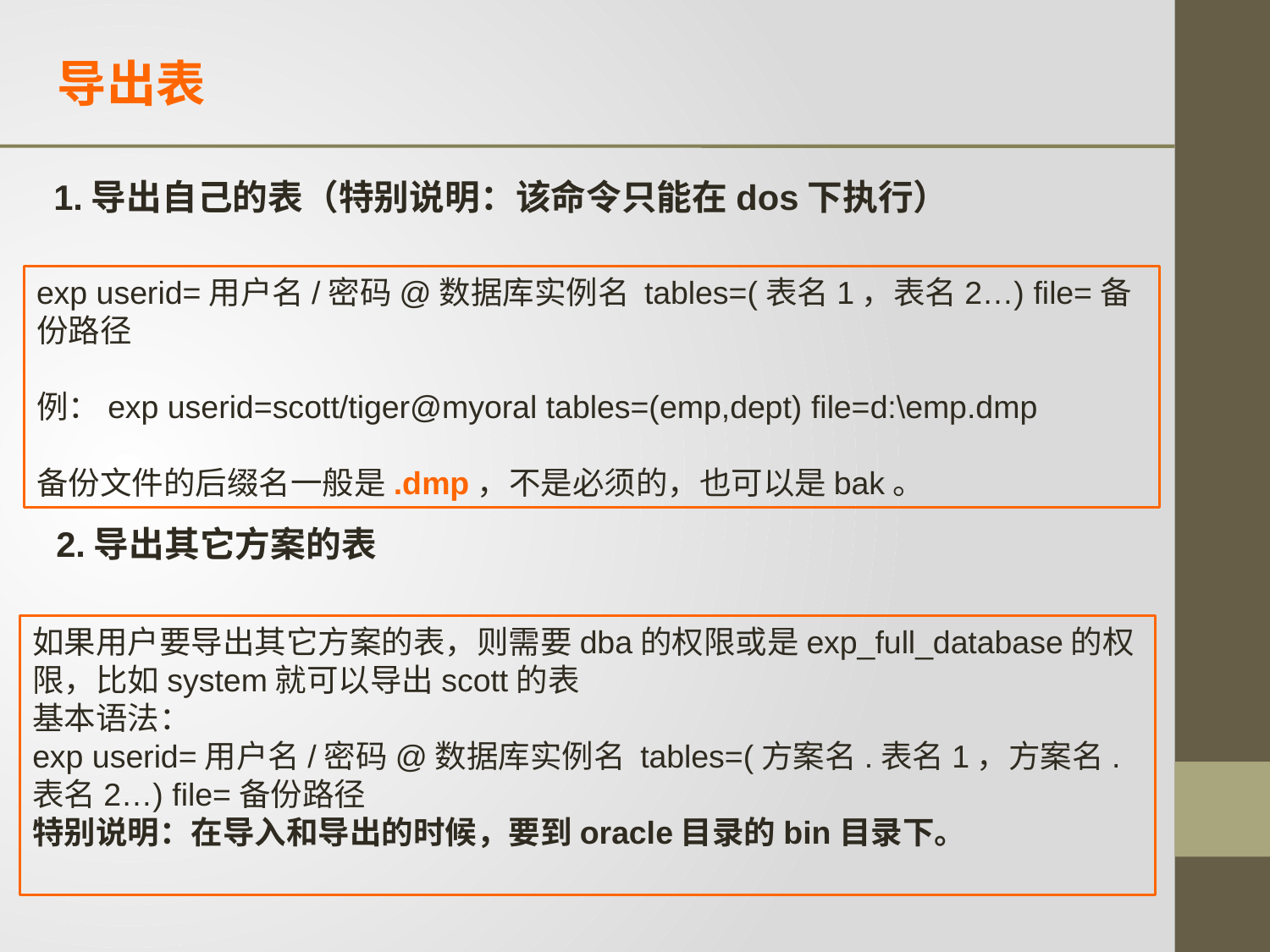

导出表
1.导出自己的表（特别说明：该命令只能在dos下执行）
exp userid=用户名/密码@数据库实例名 tables=(表名1，表名2…) file=备份路径

例：exp userid=scott/tiger@myoral tables=(emp,dept) file=d:\emp.dmp

备份文件的后缀名一般是.dmp，不是必须的，也可以是bak。
2.导出其它方案的表
如果用户要导出其它方案的表，则需要dba的权限或是exp_full_database的权限，比如system就可以导出scott的表
基本语法：
exp userid=用户名/密码@数据库实例名 tables=(方案名.表名1，方案名.表名2…) file=备份路径
特别说明：在导入和导出的时候，要到oracle目录的bin目录下。